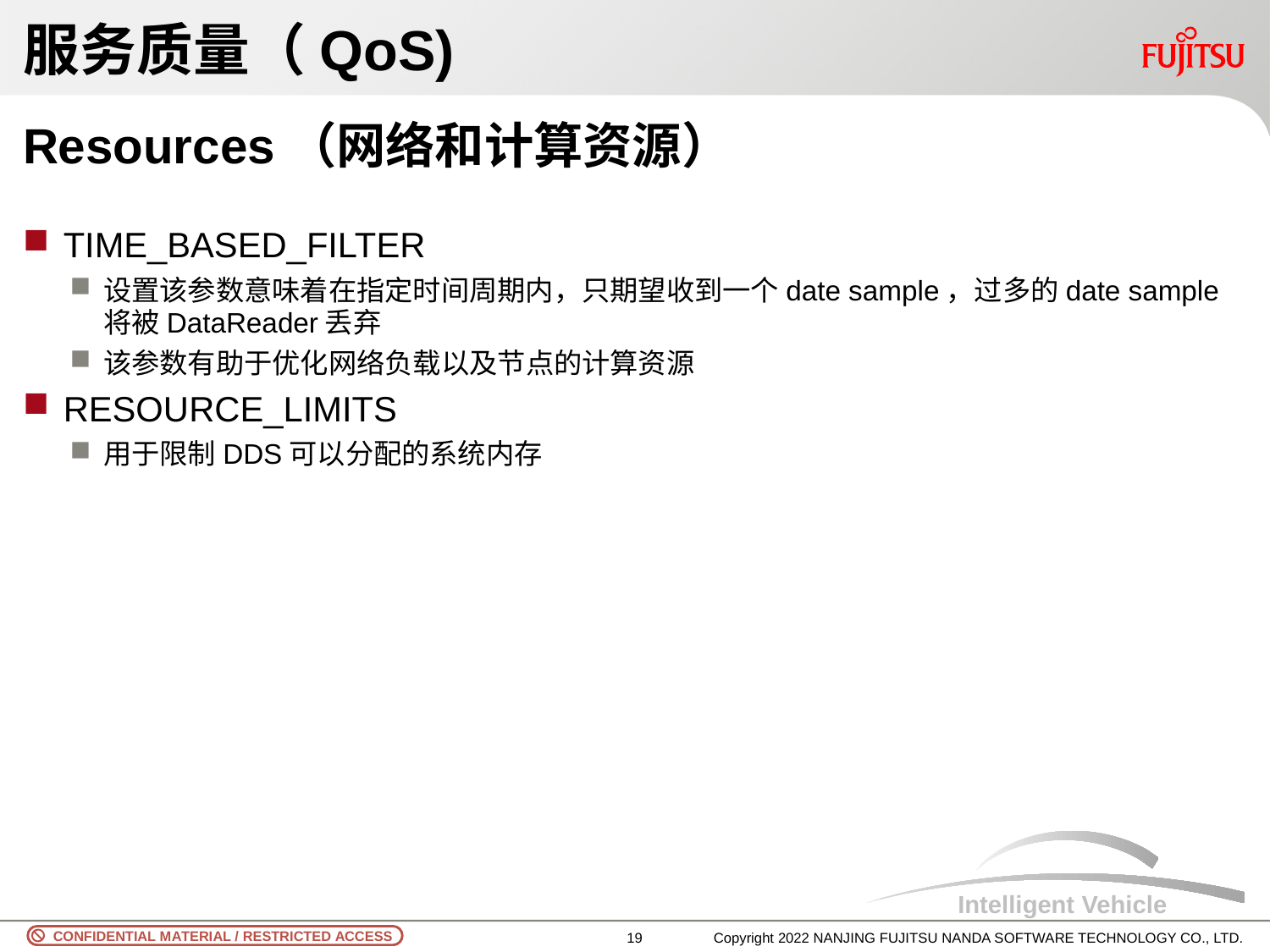

# 服务质量（QoS)
Resources（网络和计算资源）
TIME_BASED_FILTER
设置该参数意味着在指定时间周期内，只期望收到一个date sample，过多的date sample将被DataReader丢弃
该参数有助于优化网络负载以及节点的计算资源
RESOURCE_LIMITS
用于限制DDS可以分配的系统内存
19
Copyright 2022 NANJING FUJITSU NANDA SOFTWARE TECHNOLOGY CO., LTD.